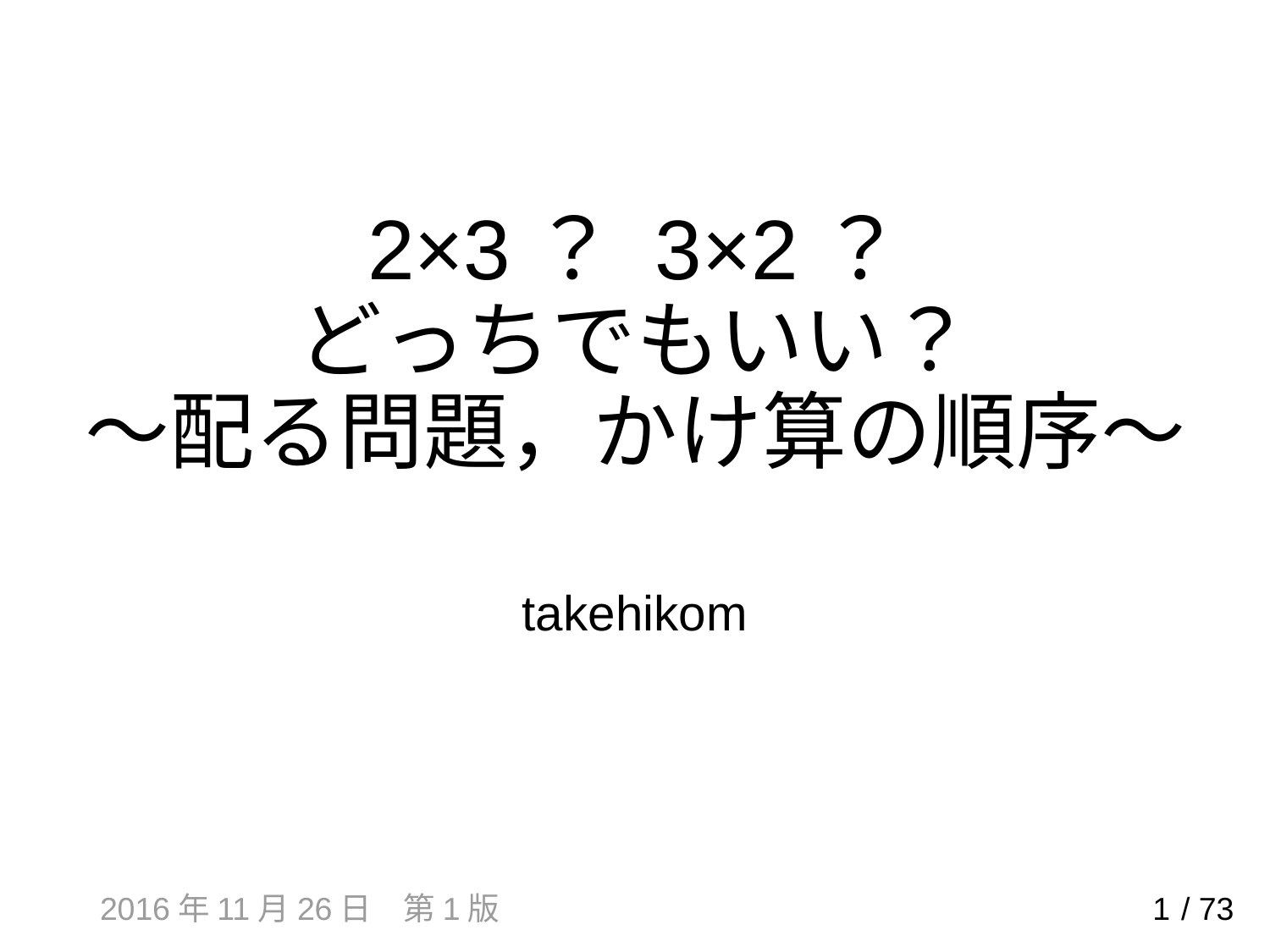

# 2×3？ 3×2？ どっちでもいい？ ～配る問題，かけ算の順序～
takehikom
2016年11月26日　第1版
1
/ 73